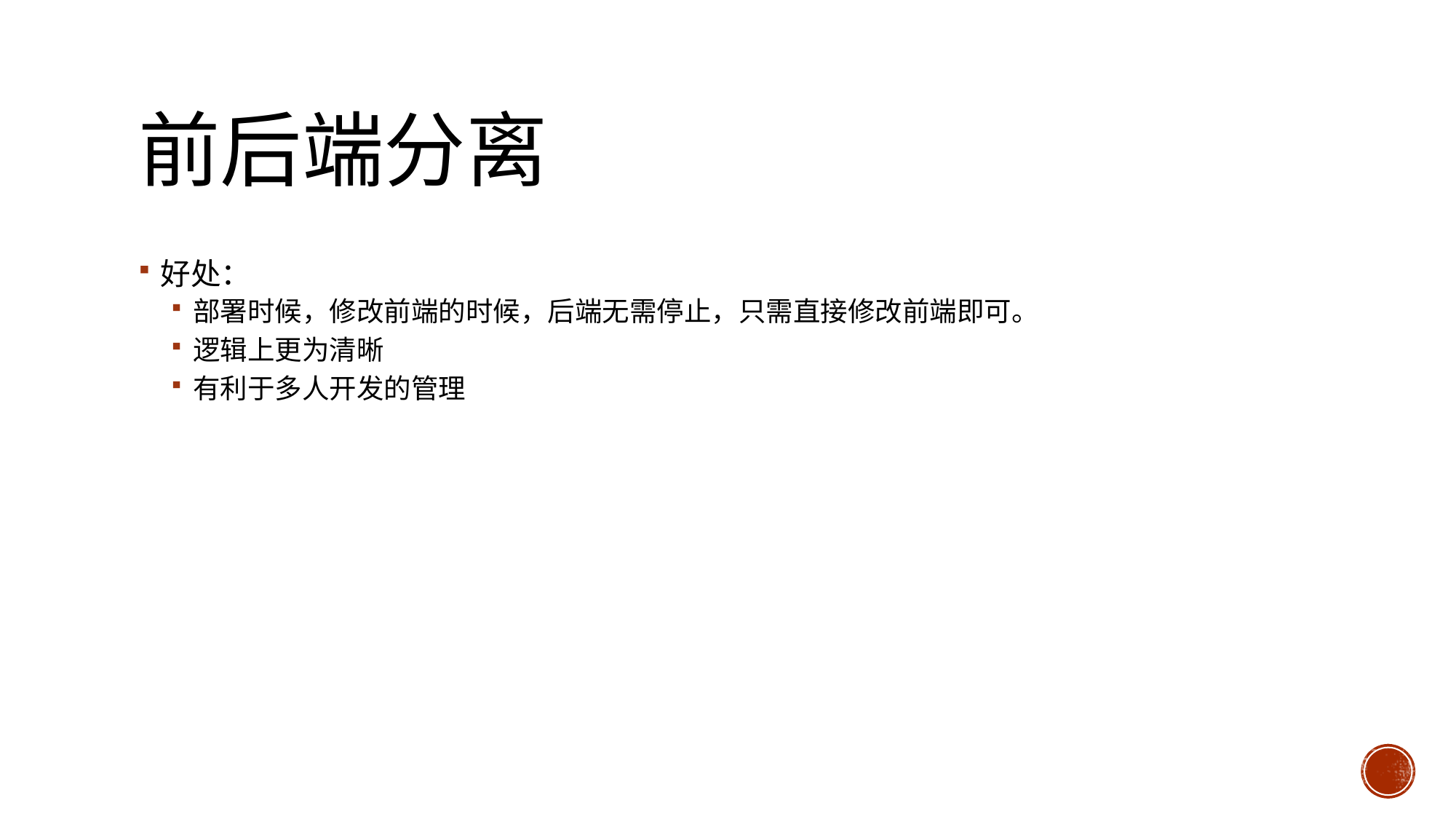

# 前后端分离
好处：
部署时候，修改前端的时候，后端无需停止，只需直接修改前端即可。
逻辑上更为清晰
有利于多人开发的管理